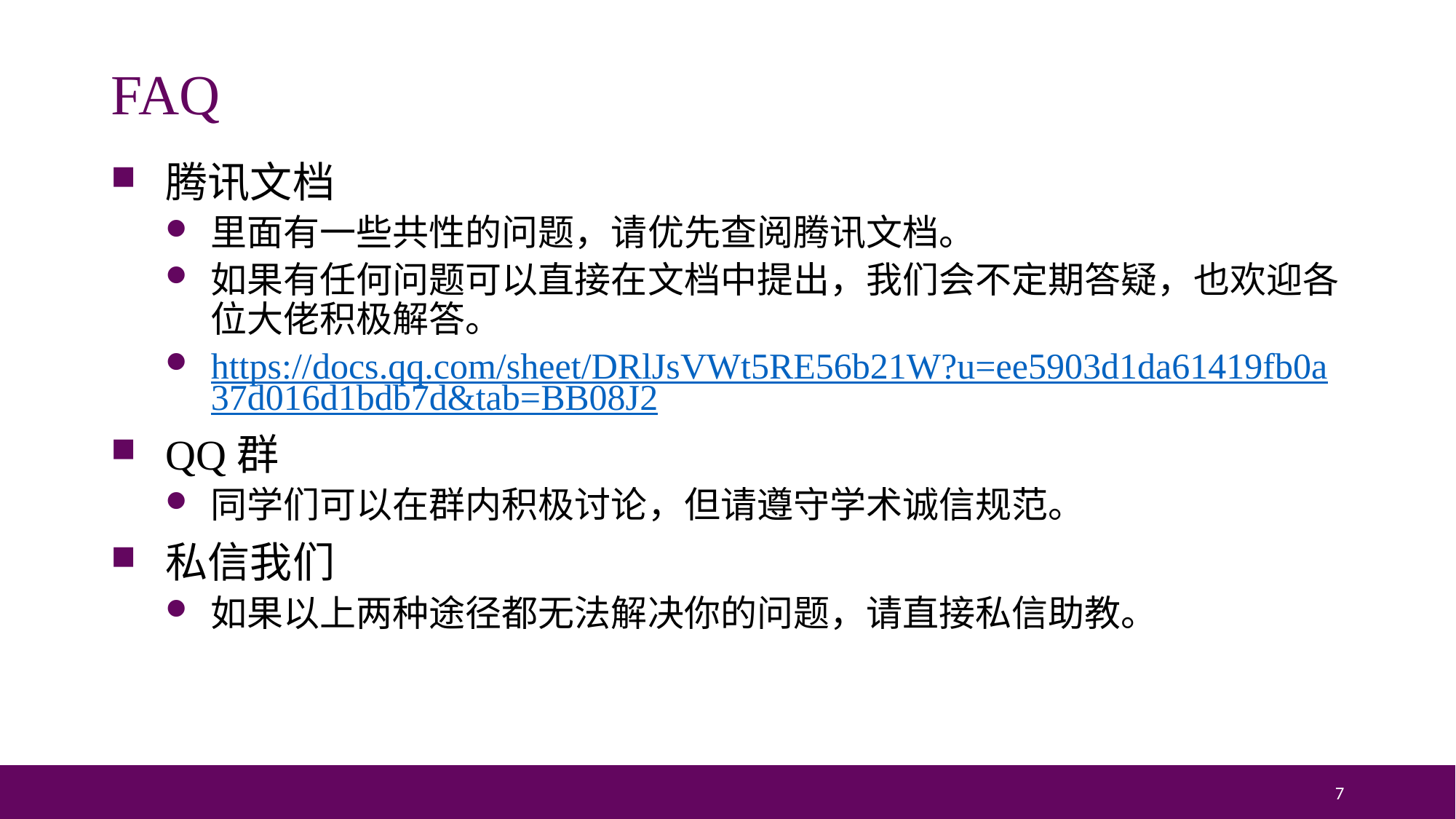

# FAQ
腾讯文档
里面有一些共性的问题，请优先查阅腾讯文档。
如果有任何问题可以直接在文档中提出，我们会不定期答疑，也欢迎各位大佬积极解答。
https://docs.qq.com/sheet/DRlJsVWt5RE56b21W?u=ee5903d1da61419fb0a37d016d1bdb7d&tab=BB08J2
QQ群
同学们可以在群内积极讨论，但请遵守学术诚信规范。
私信我们
如果以上两种途径都无法解决你的问题，请直接私信助教。

7